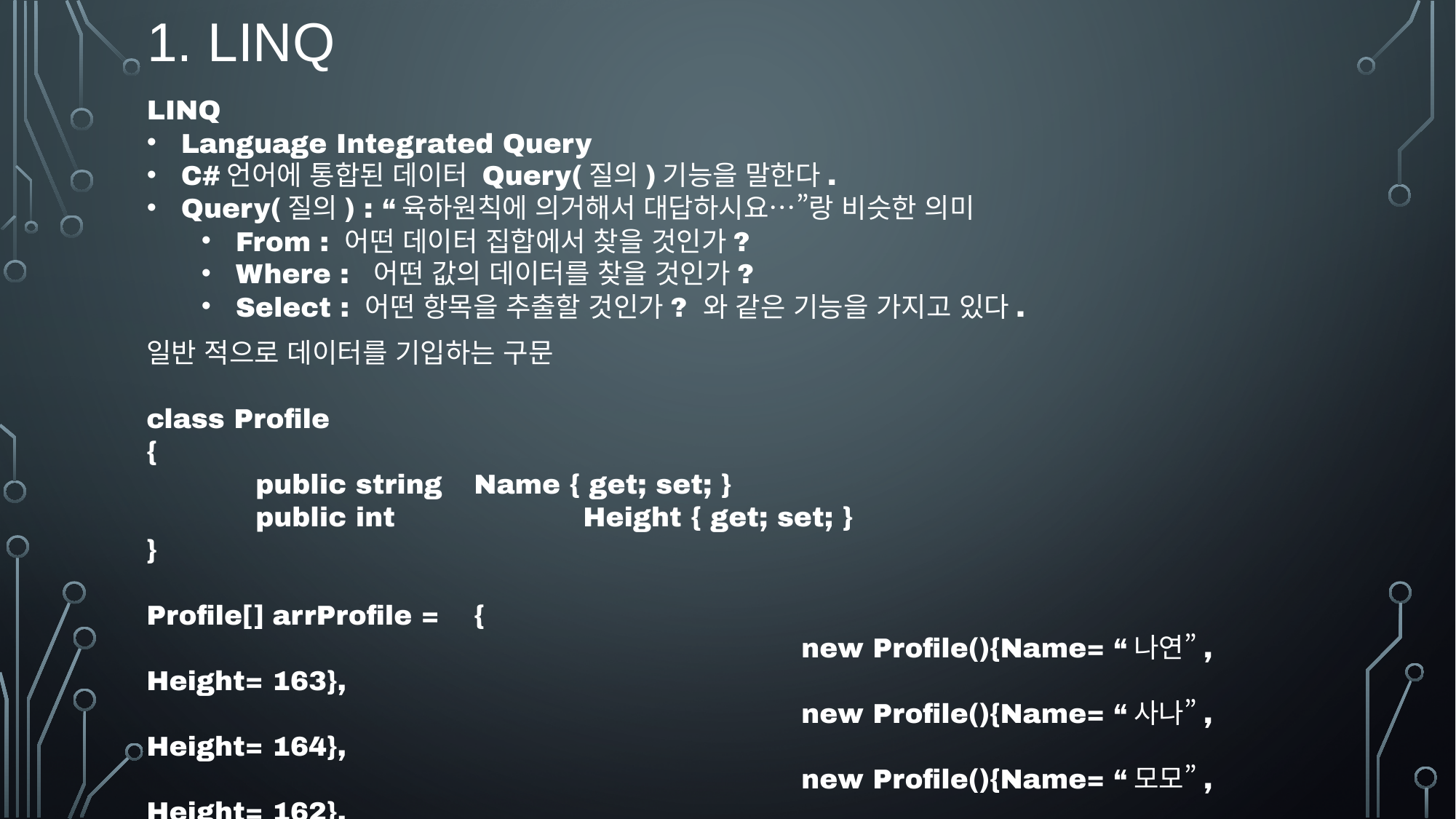

# 1. linq
LINQ
Language Integrated Query
C#언어에 통합된 데이터 Query(질의)기능을 말한다.
Query(질의) : “육하원칙에 의거해서 대답하시요…”랑 비슷한 의미
From : 어떤 데이터 집합에서 찾을 것인가?
Where :  어떤 값의 데이터를 찾을 것인가?
Select : 어떤 항목을 추출할 것인가? 와 같은 기능을 가지고 있다.
일반 적으로 데이터를 기입하는 구문

class Profile
{
	public string 	Name { get; set; }
	public int		Height { get; set; }
}

Profile[] arrProfile = 	{
						new Profile(){Name= “나연”, Height= 163},
						new Profile(){Name= “사나”, Height= 164},
						new Profile(){Name= “모모”, Height= 162},
						new Profile(){Name= “채영”, Height= 159}
					}